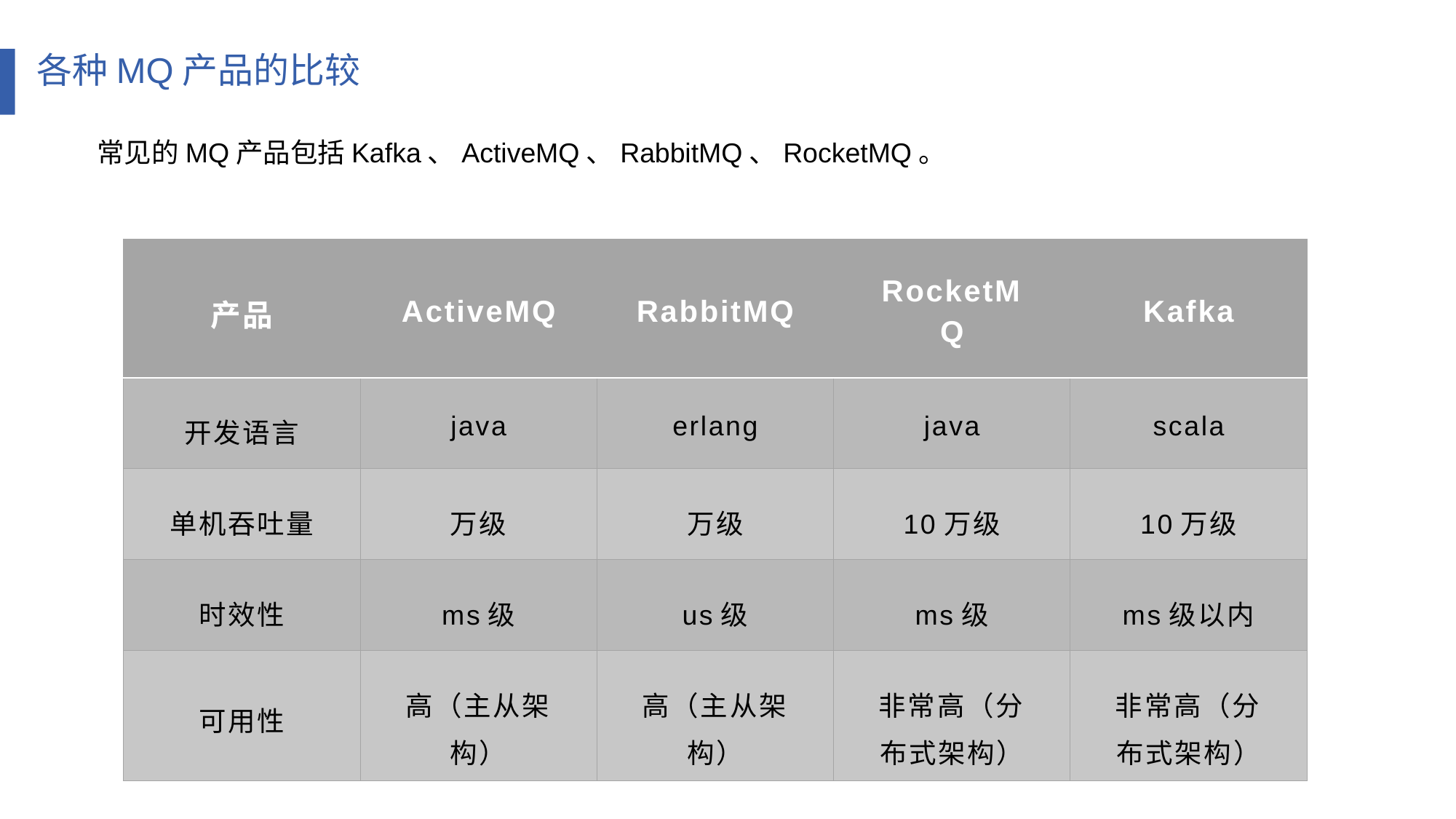

各种MQ产品的比较
常见的MQ产品包括Kafka、ActiveMQ、RabbitMQ、RocketMQ。
| 产品 | ActiveMQ | RabbitMQ | RocketMQ | Kafka |
| --- | --- | --- | --- | --- |
| 开发语言 | java | erlang | java | scala |
| 单机吞吐量 | 万级 | 万级 | 10万级 | 10万级 |
| 时效性 | ms级 | us级 | ms级 | ms级以内 |
| 可用性 | 高（主从架构） | 高（主从架构） | 非常高（分布式架构） | 非常高（分布式架构） |